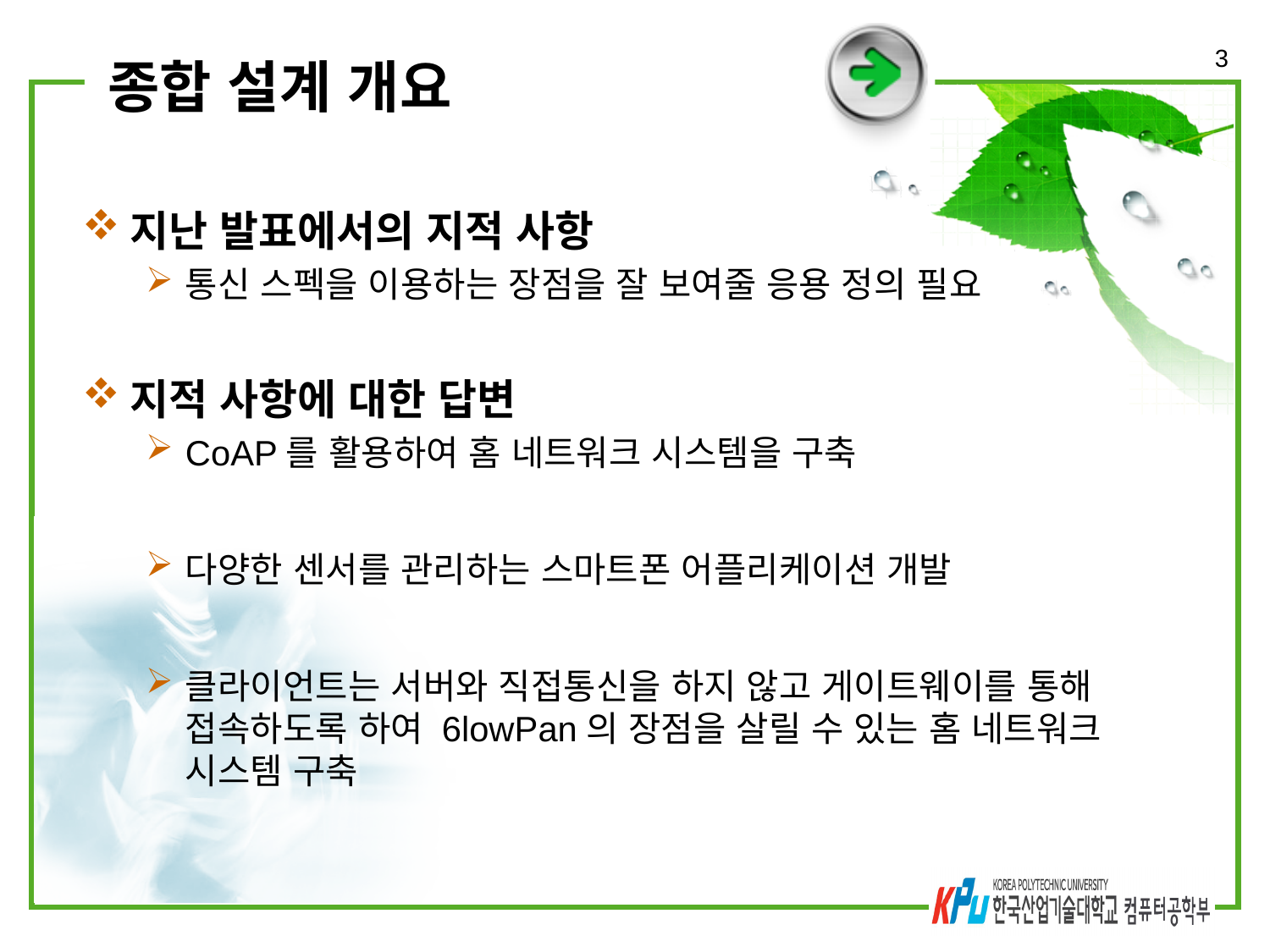

3
# 종합 설계 개요
지난 발표에서의 지적 사항
통신 스펙을 이용하는 장점을 잘 보여줄 응용 정의 필요

지적 사항에 대한 답변
CoAP를 활용하여 홈 네트워크 시스템을 구축

다양한 센서를 관리하는 스마트폰 어플리케이션 개발

클라이언트는 서버와 직접통신을 하지 않고 게이트웨이를 통해 접속하도록 하여 6lowPan의 장점을 살릴 수 있는 홈 네트워크 시스템 구축